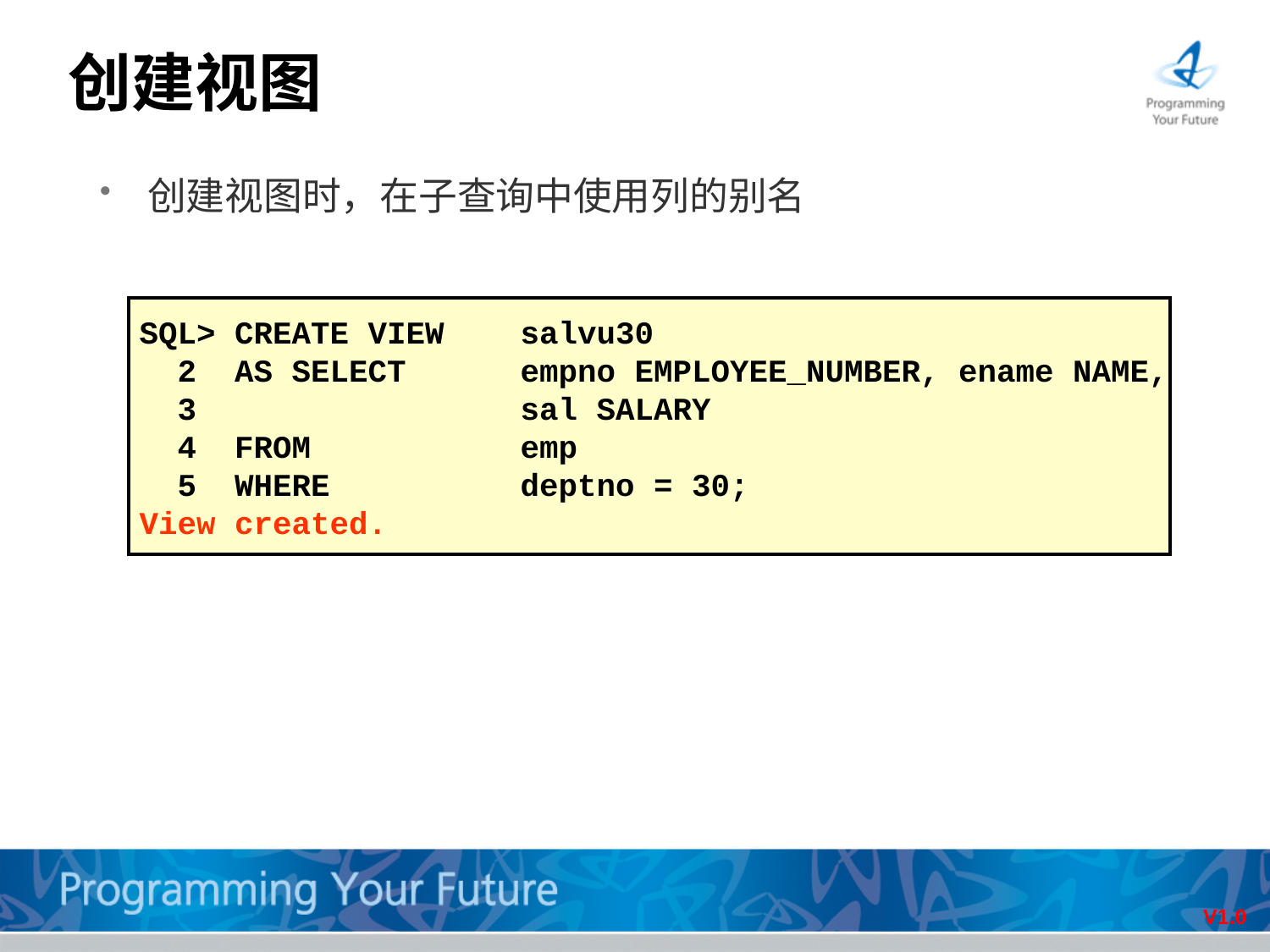

# 创建视图
创建视图时，在子查询中使用列的别名

SQL> CREATE VIEW 	salvu30
  2  AS SELECT	empno EMPLOYEE_NUMBER, ename NAME,
  3				sal SALARY
  4  FROM				emp
  5  WHERE				deptno = 30;
View created.